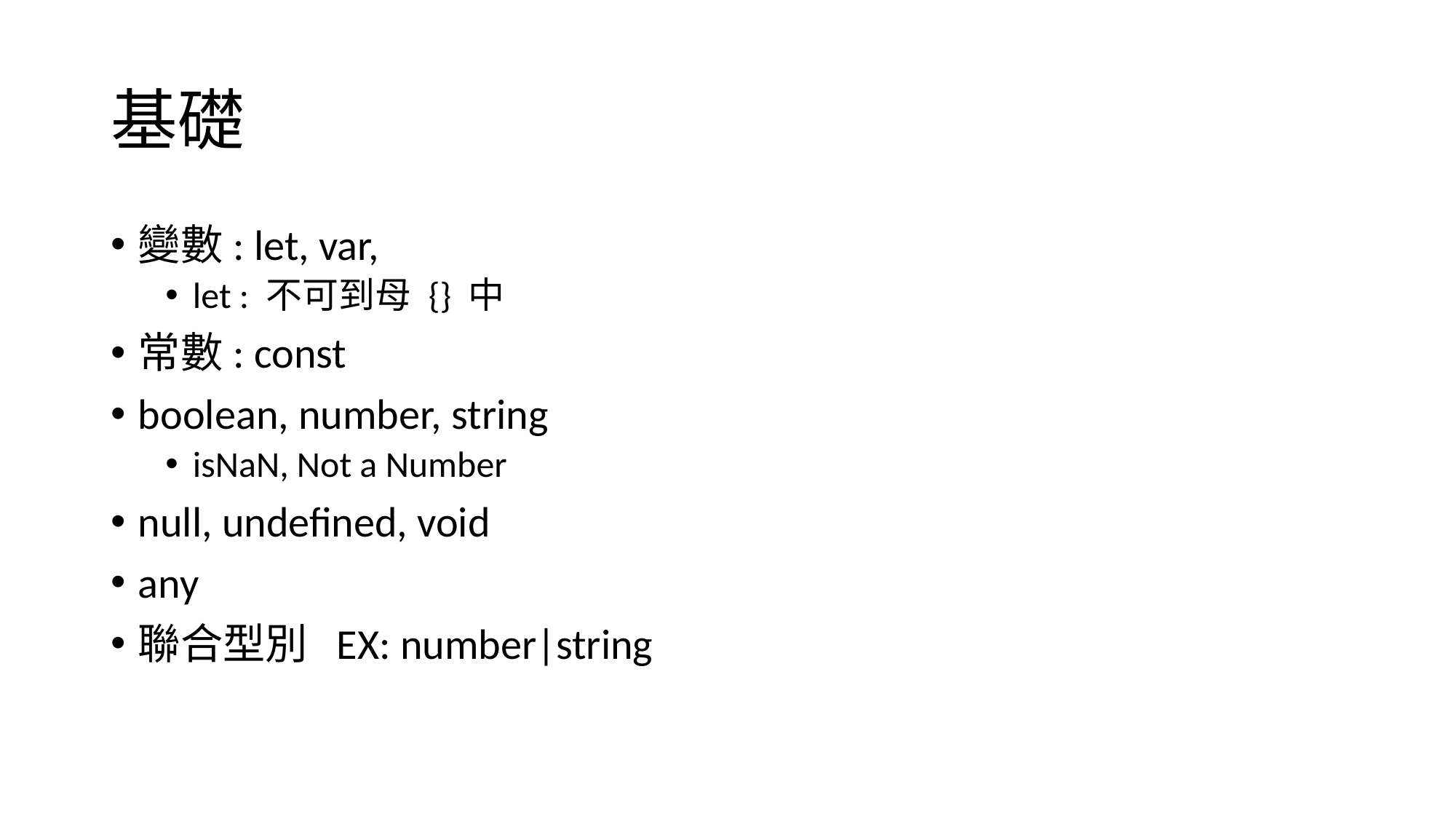

# 基礎
變數: let, var,
let : 不可到母 {} 中
常數: const
boolean, number, string
isNaN, Not a Number
null, undefined, void
any
聯合型別  EX: number|string